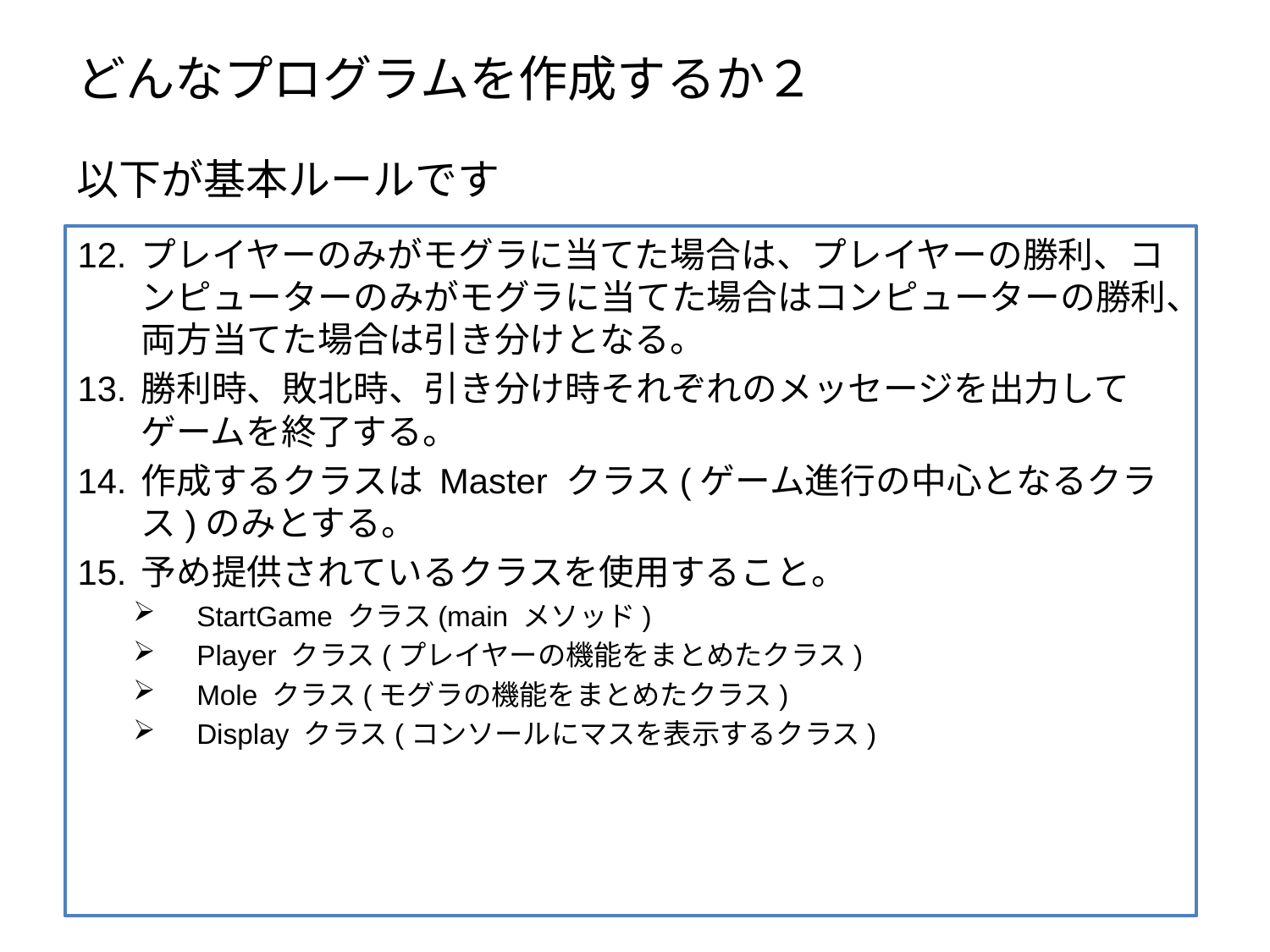

# どんなプログラムを作成するか２
以下が基本ルールです
プレイヤーのみがモグラに当てた場合は、プレイヤーの勝利、コンピューターのみがモグラに当てた場合はコンピューターの勝利、両方当てた場合は引き分けとなる。
勝利時、敗北時、引き分け時それぞれのメッセージを出力してゲームを終了する。
作成するクラスは Master クラス(ゲーム進行の中心となるクラス)のみとする。
予め提供されているクラスを使用すること。
StartGame クラス(main メソッド)
Player クラス(プレイヤーの機能をまとめたクラス)
Mole クラス(モグラの機能をまとめたクラス)
Display クラス(コンソールにマスを表示するクラス)